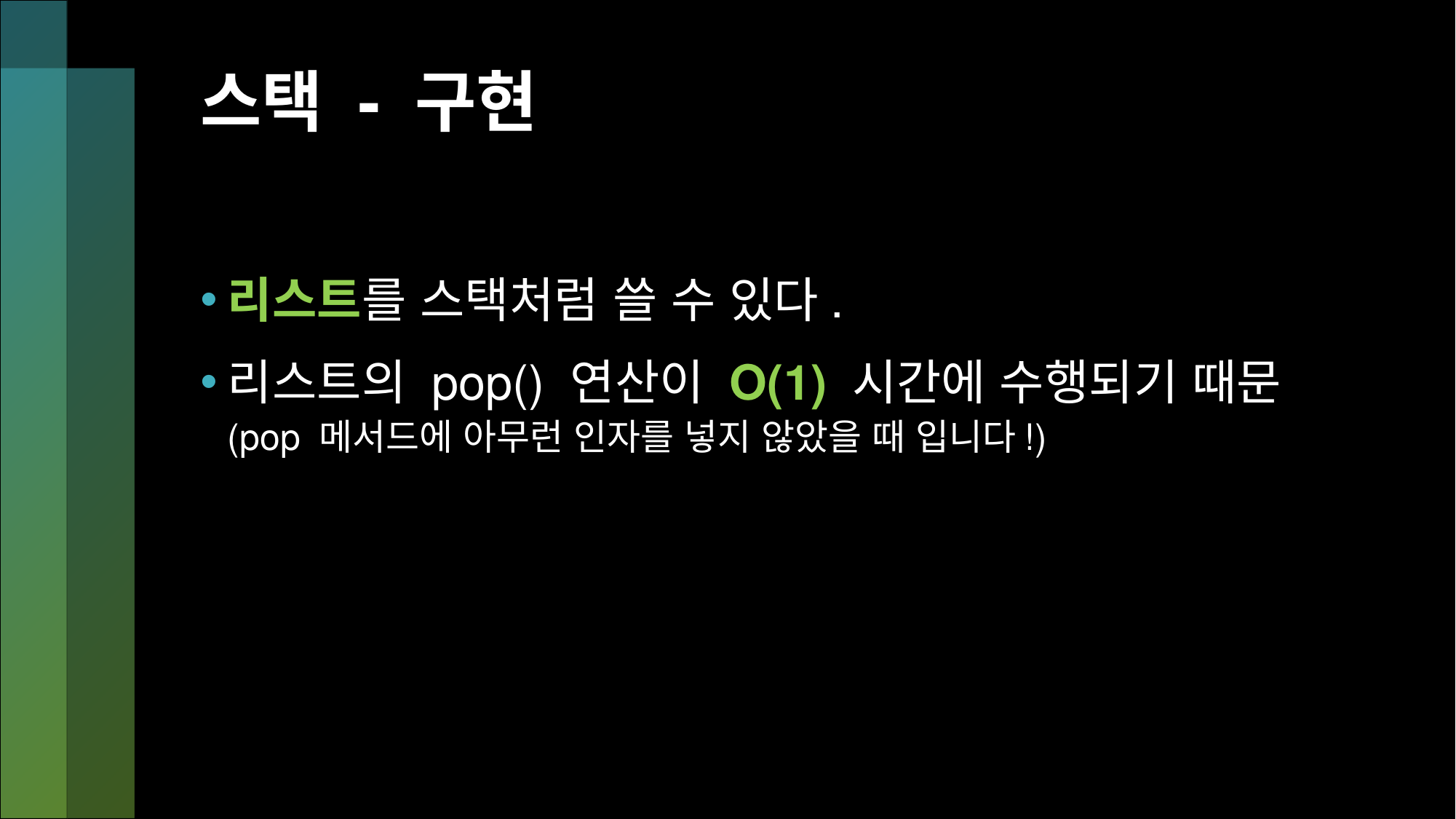

# 스택 - 구현
리스트를 스택처럼 쓸 수 있다.
리스트의 pop() 연산이 O(1) 시간에 수행되기 때문
(pop 메서드에 아무런 인자를 넣지 않았을 때 입니다!)